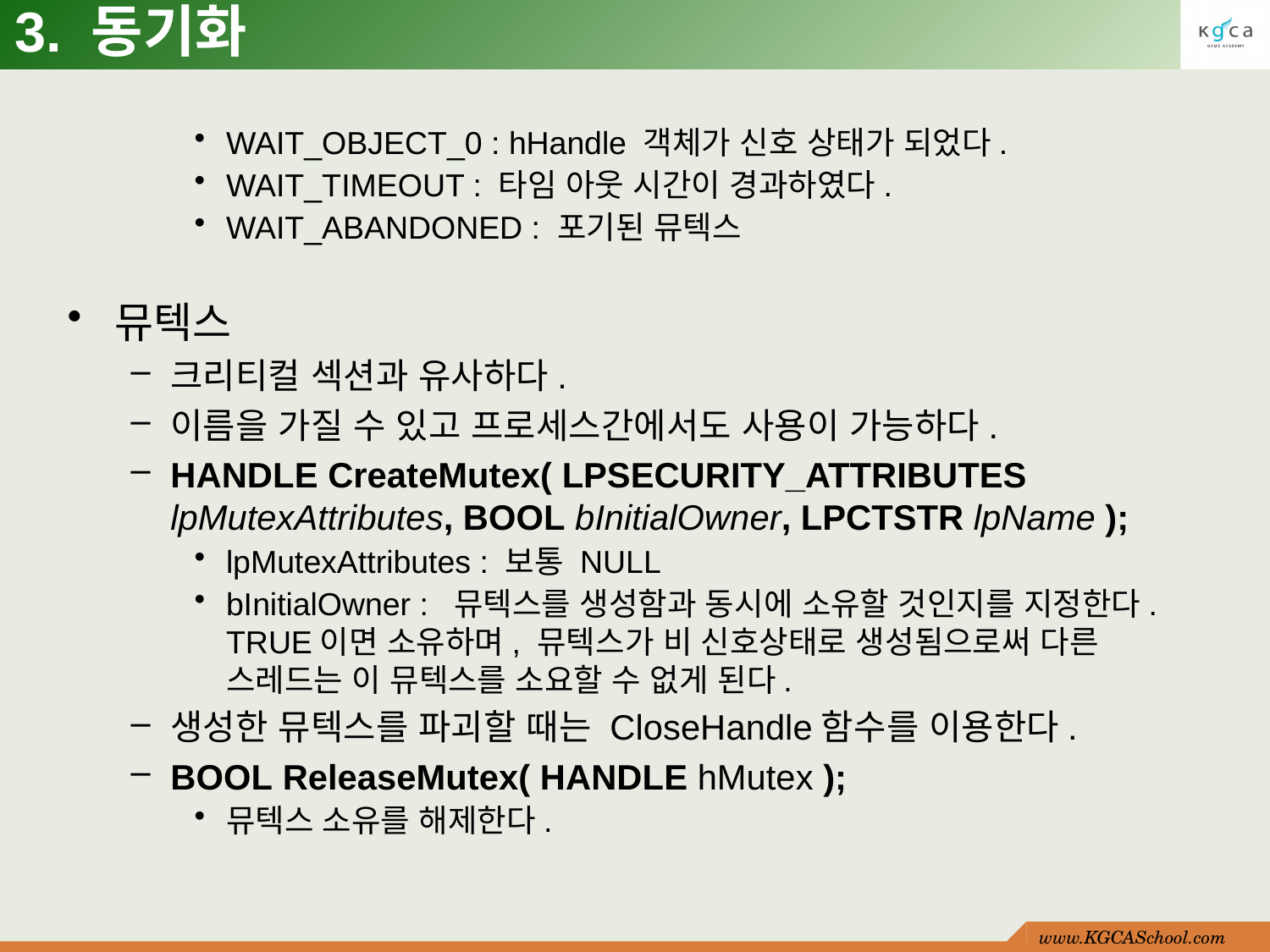

# 3. 동기화
WAIT_OBJECT_0 : hHandle 객체가 신호 상태가 되었다.
WAIT_TIMEOUT : 타임 아웃 시간이 경과하였다.
WAIT_ABANDONED : 포기된 뮤텍스

뮤텍스
크리티컬 섹션과 유사하다.
이름을 가질 수 있고 프로세스간에서도 사용이 가능하다.
HANDLE CreateMutex( LPSECURITY_ATTRIBUTES lpMutexAttributes, BOOL bInitialOwner, LPCTSTR lpName );
lpMutexAttributes : 보통 NULL
bInitialOwner :  뮤텍스를 생성함과 동시에 소유할 것인지를 지정한다. TRUE이면 소유하며, 뮤텍스가 비 신호상태로 생성됨으로써 다른 스레드는 이 뮤텍스를 소요할 수 없게 된다.
생성한 뮤텍스를 파괴할 때는 CloseHandle함수를 이용한다.
BOOL ReleaseMutex( HANDLE hMutex );
뮤텍스 소유를 해제한다.